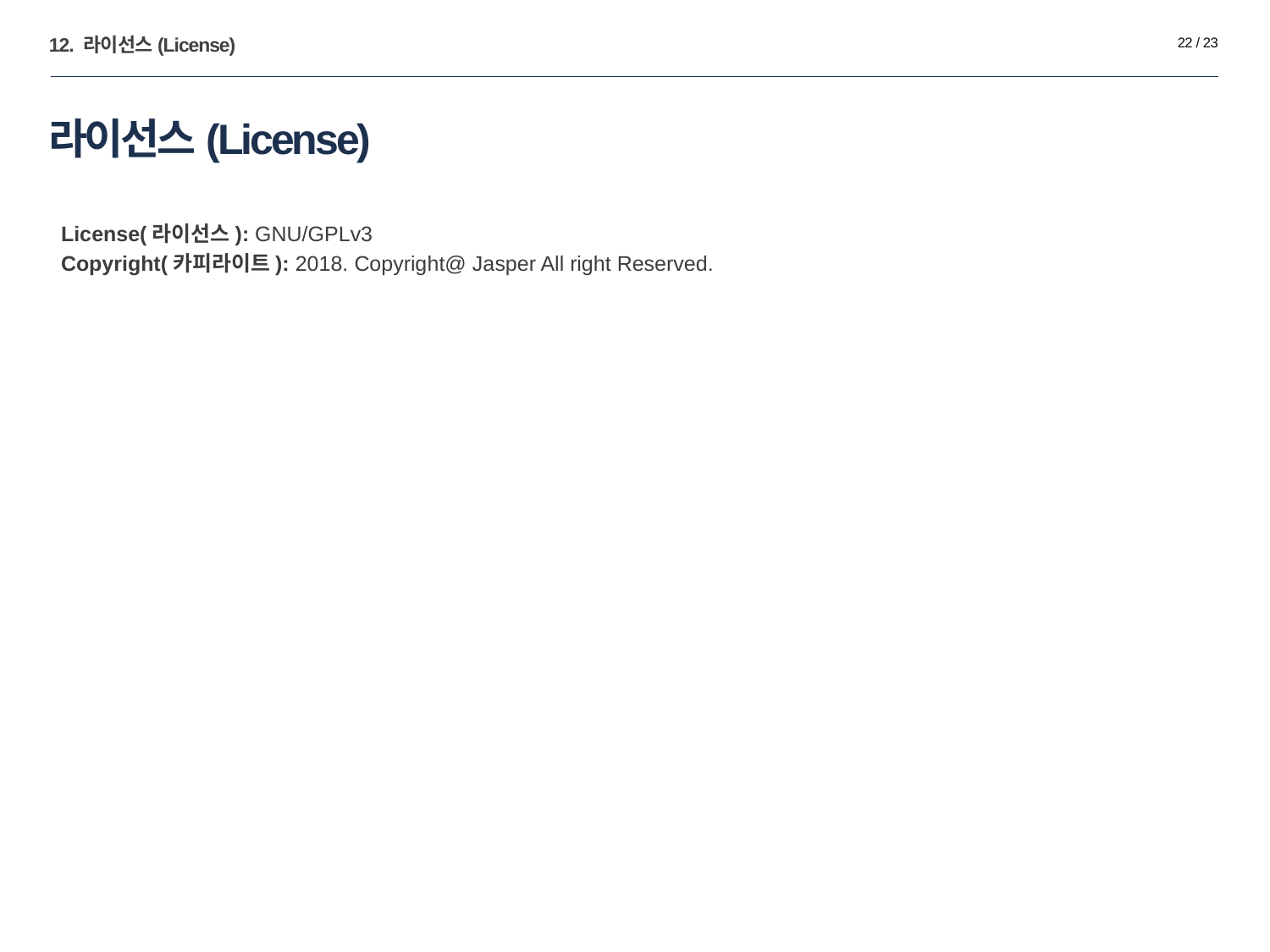

12. 라이선스(License)
22 / 23
# 라이선스(License)
License(라이선스): GNU/GPLv3
Copyright(카피라이트): 2018. Copyright@ Jasper All right Reserved.